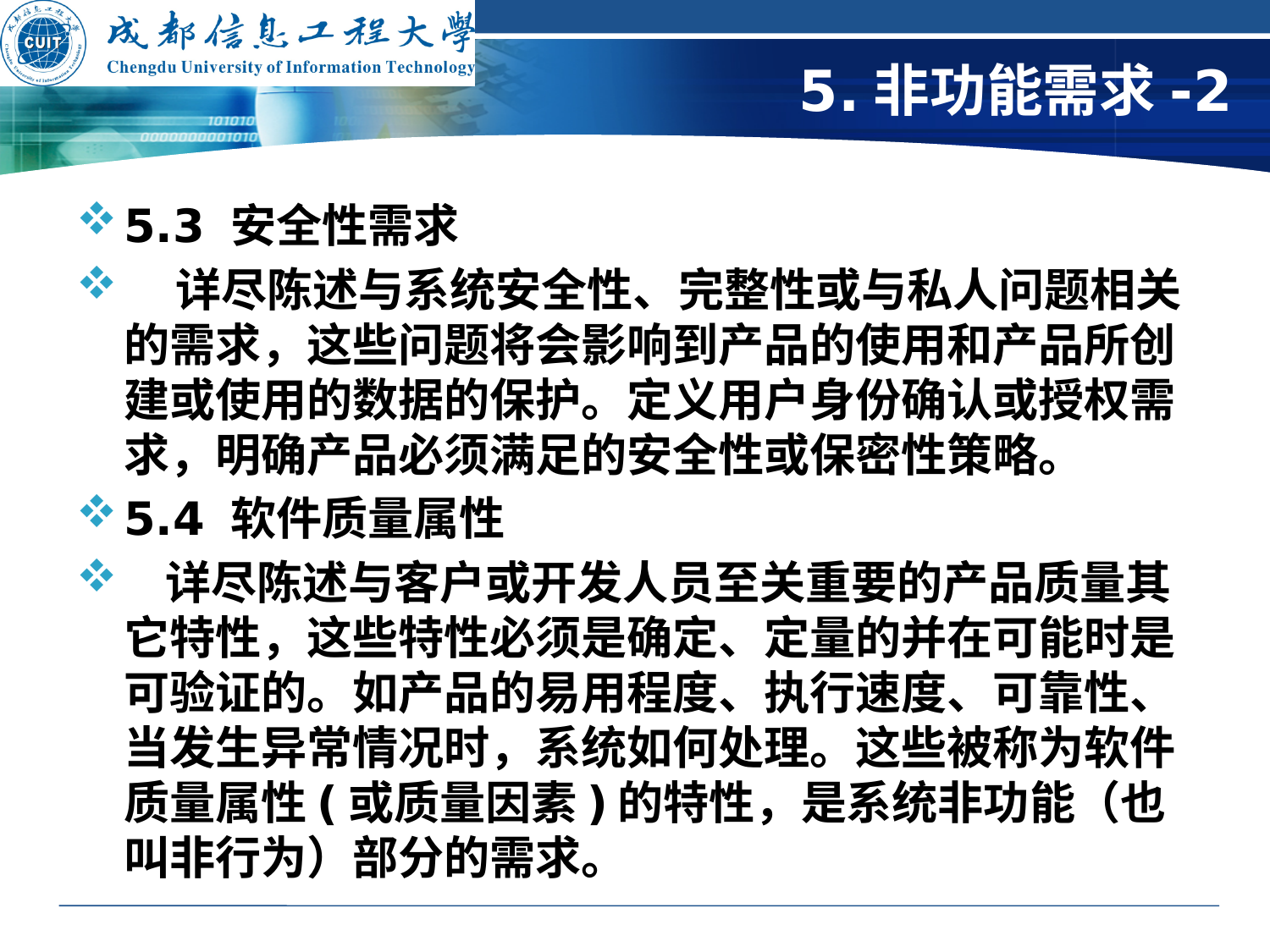

# 5.非功能需求-2
5.3 安全性需求
    详尽陈述与系统安全性、完整性或与私人问题相关的需求，这些问题将会影响到产品的使用和产品所创建或使用的数据的保护。定义用户身份确认或授权需求，明确产品必须满足的安全性或保密性策略。
5.4 软件质量属性
   详尽陈述与客户或开发人员至关重要的产品质量其它特性，这些特性必须是确定、定量的并在可能时是可验证的。如产品的易用程度、执行速度、可靠性、当发生异常情况时，系统如何处理。这些被称为软件质量属性(或质量因素)的特性，是系统非功能（也叫非行为）部分的需求。